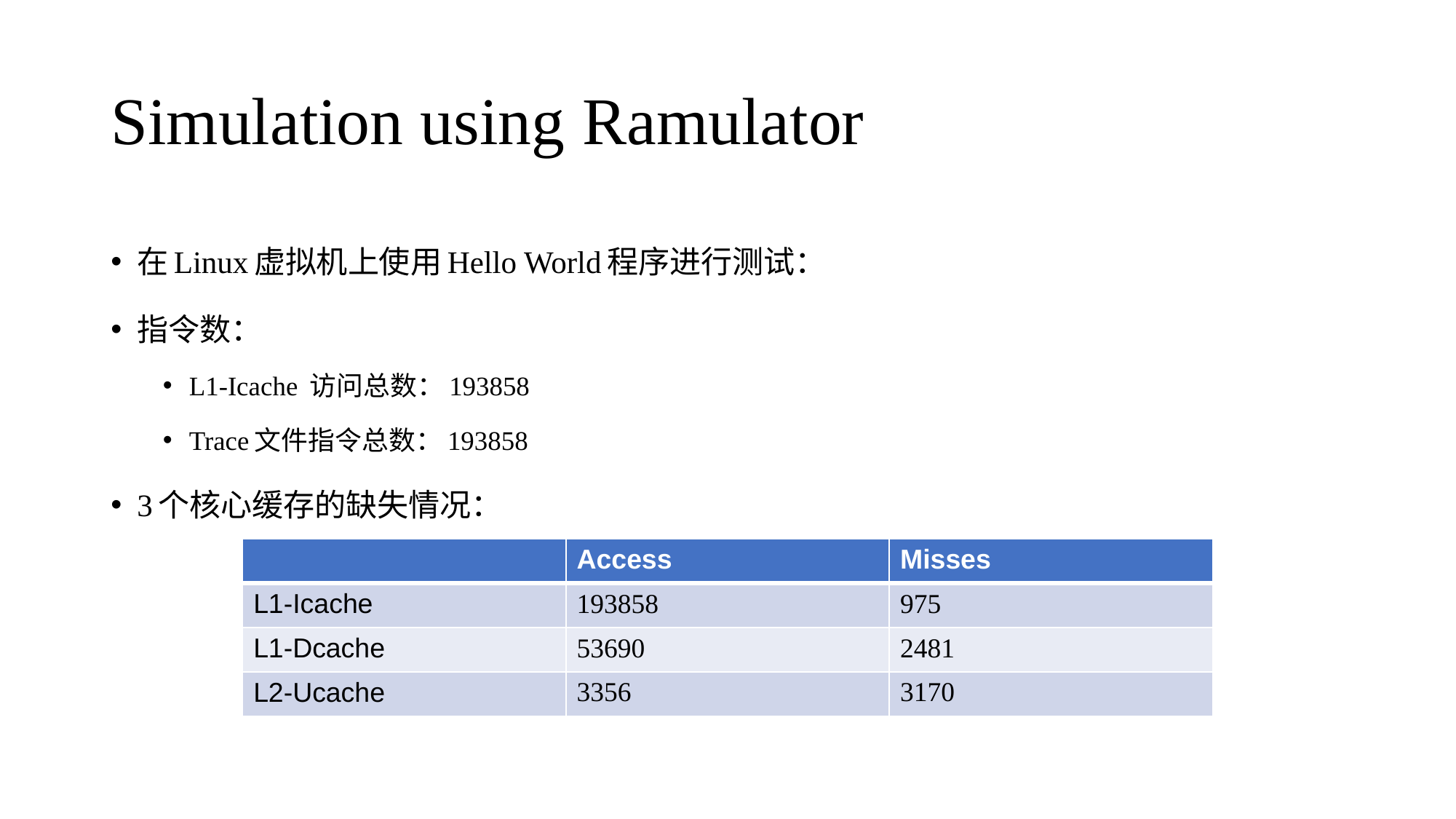

# Simulation using Ramulator
在Linux虚拟机上使用Hello World程序进行测试：
指令数：
L1-Icache 访问总数：193858
Trace文件指令总数：193858
3个核心缓存的缺失情况：

|  | Access | Misses |
| --- | --- | --- |
| L1-Icache | 193858 | 975 |
| L1-Dcache | 53690 | 2481 |
| L2-Ucache | 3356 | 3170 |